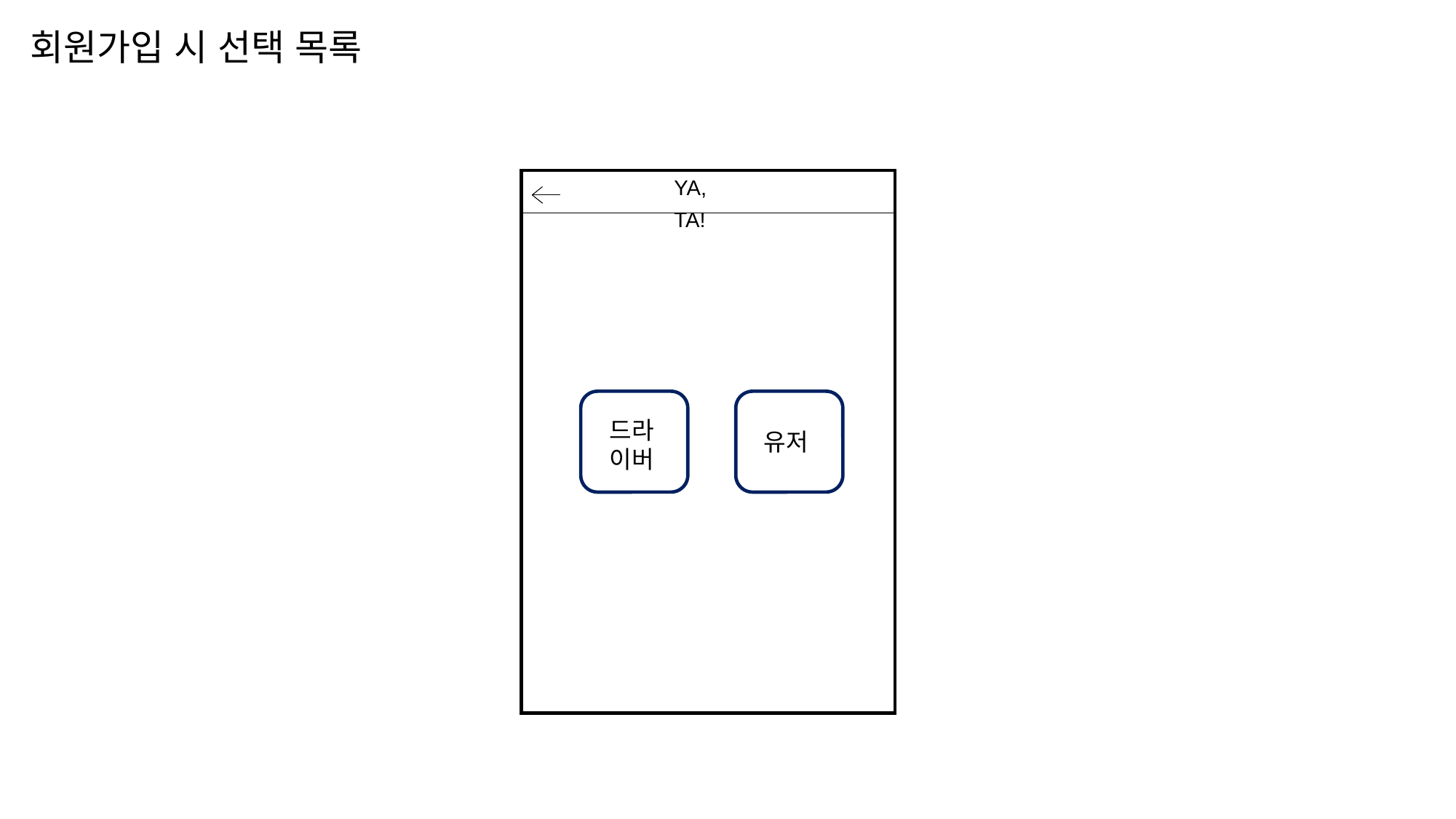

회원가입 시 선택 목록
YA, TA!

드라
이버
유저